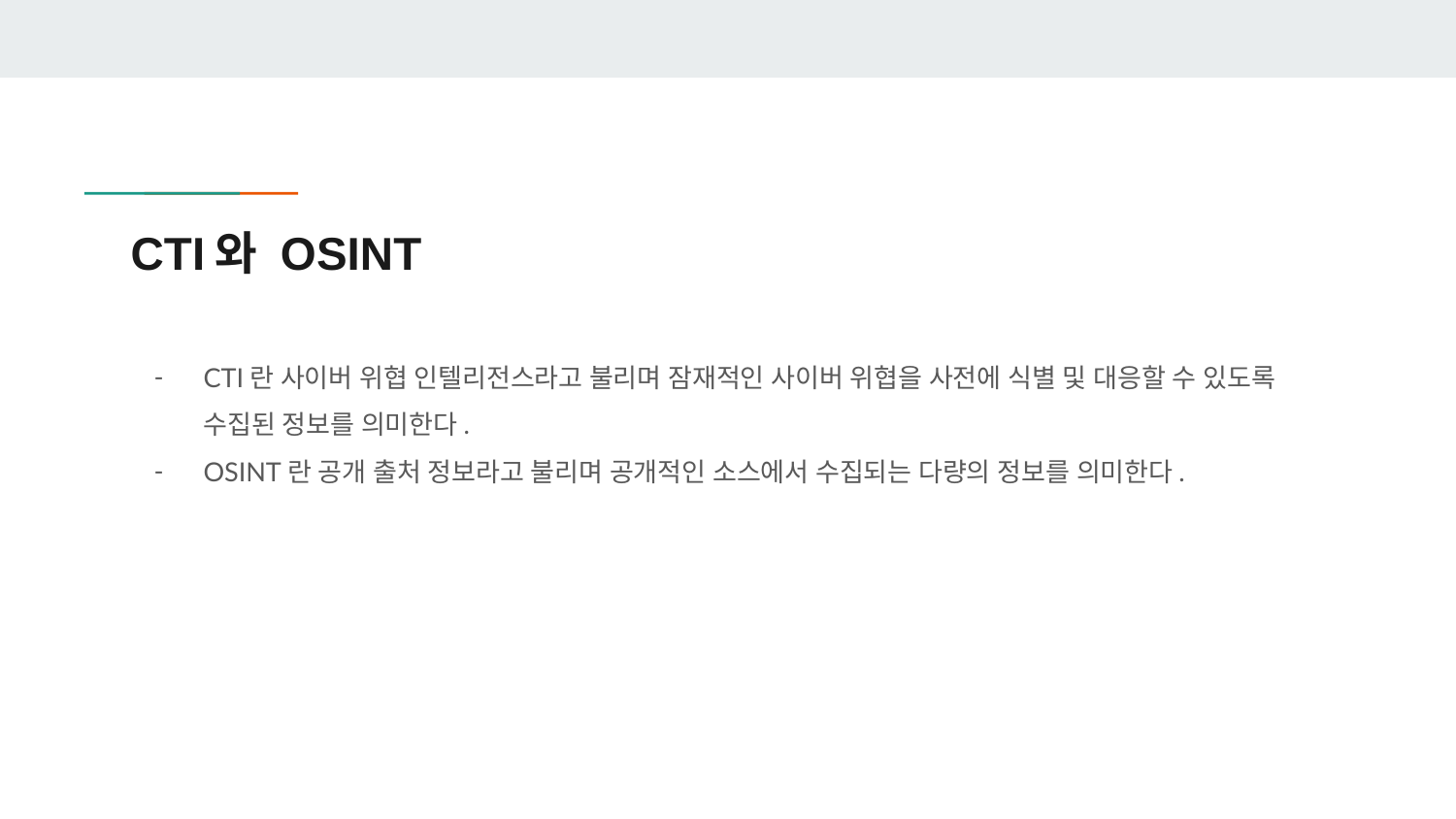

# CTI와 OSINT
CTI란 사이버 위협 인텔리전스라고 불리며 잠재적인 사이버 위협을 사전에 식별 및 대응할 수 있도록 수집된 정보를 의미한다.
OSINT란 공개 출처 정보라고 불리며 공개적인 소스에서 수집되는 다량의 정보를 의미한다.